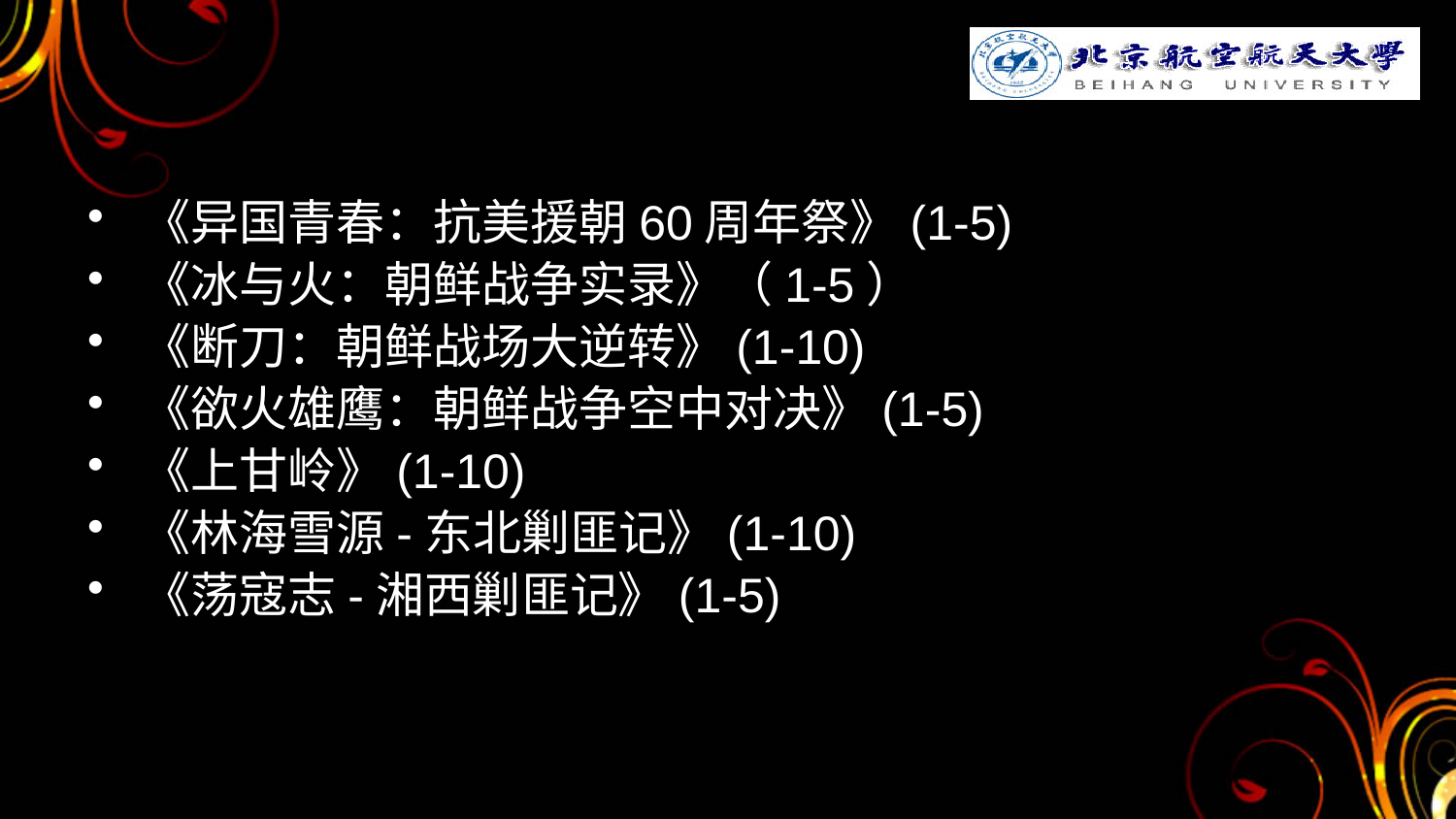

#
《异国青春：抗美援朝60周年祭》(1-5)
《冰与火：朝鲜战争实录》（1-5）
《断刀：朝鲜战场大逆转》(1-10)
《欲火雄鹰：朝鲜战争空中对决》(1-5)
《上甘岭》(1-10)
《林海雪源-东北剿匪记》(1-10)
《荡寇志-湘西剿匪记》(1-5)